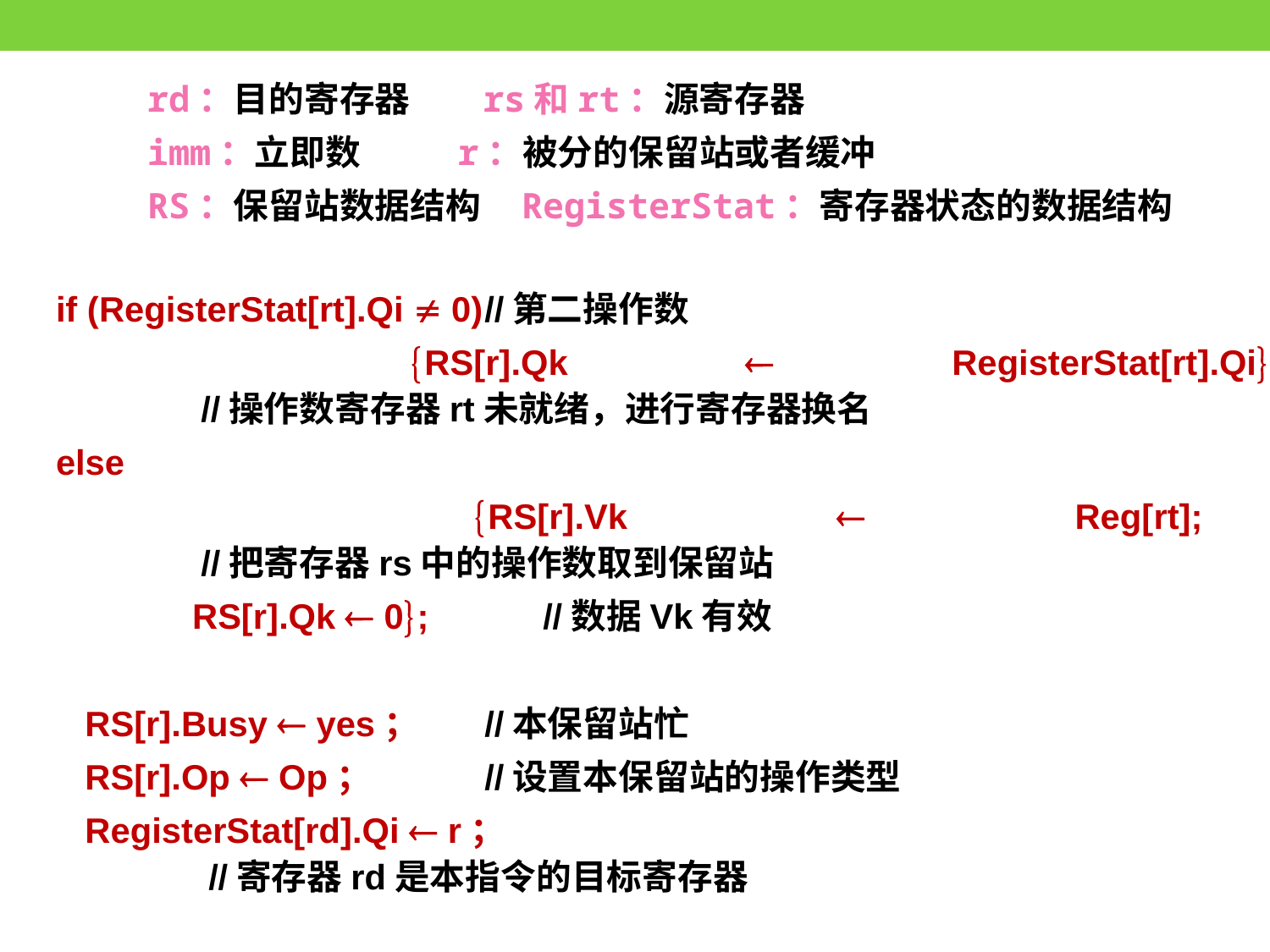

79
rd：目的寄存器        rs和rt：源寄存器
imm：立即数           r：被分的保留站或者缓冲
RS：保留站数据结构    RegisterStat：寄存器状态的数据结构
if (RegisterStat[rt].Qi ≠ 0)	//第二操作数
  {RS[r].Qk ← RegisterStat[rt].Qi}
          //操作数寄存器rt未就绪，进行寄存器换名
else
  {RS[r].Vk ← Reg[rt];
          //把寄存器rs中的操作数取到保留站
              RS[r].Qk ← 0};	      //数据Vk有效

   RS[r].Busy ← yes；	//本保留站忙
   RS[r].Op ← Op；	//设置本保留站的操作类型
   RegisterStat[rd].Qi ← r；
            //寄存器rd是本指令的目标寄存器